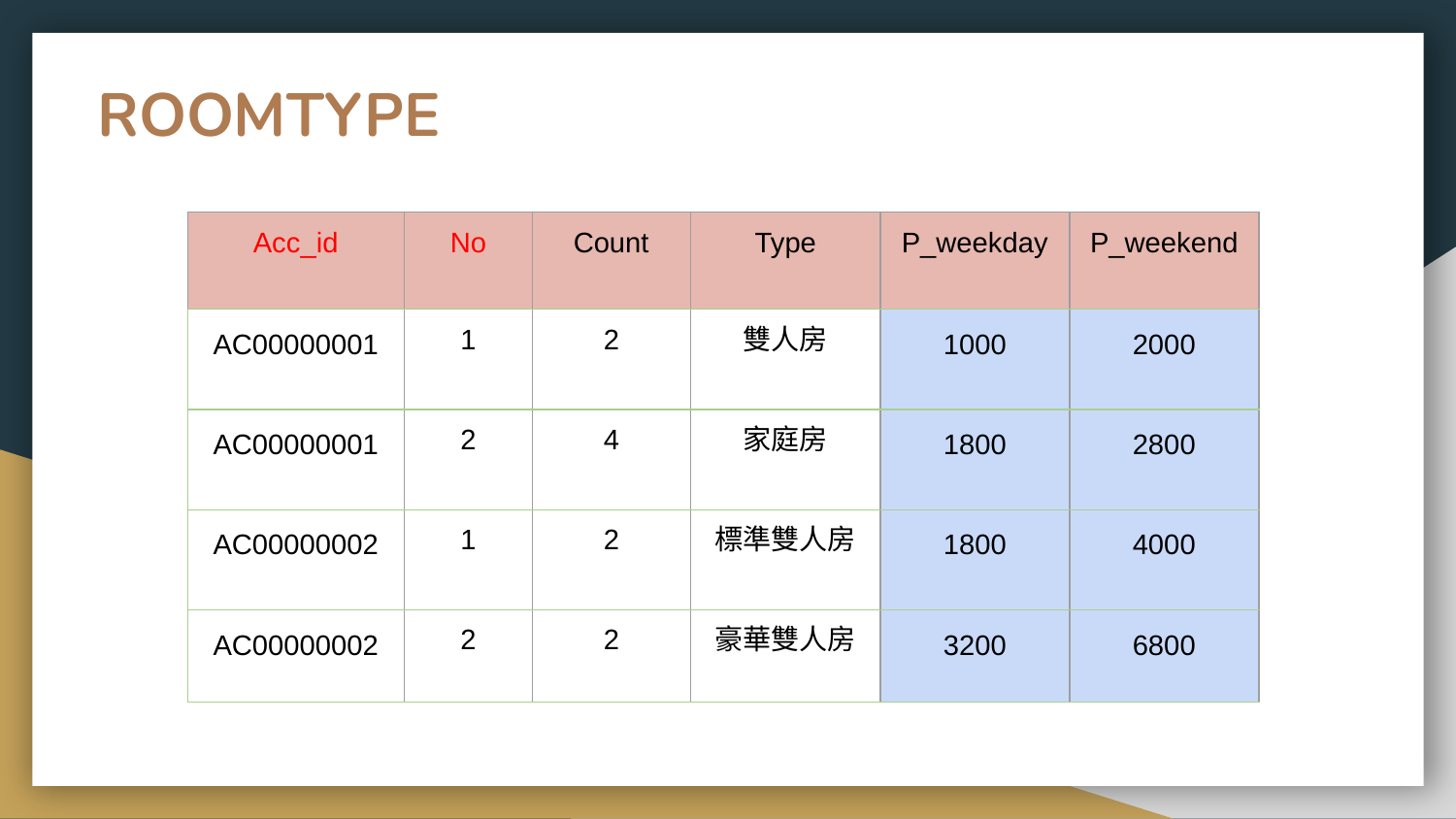

# ROOMTYPE
| Acc\_id | No | Count | Type | P\_weekday | P\_weekend |
| --- | --- | --- | --- | --- | --- |
| AC00000001 | 1 | 2 | 雙人房 | 1000 | 2000 |
| AC00000001 | 2 | 4 | 家庭房 | 1800 | 2800 |
| AC00000002 | 1 | 2 | 標準雙人房 | 1800 | 4000 |
| AC00000002 | 2 | 2 | 豪華雙人房 | 3200 | 6800 |